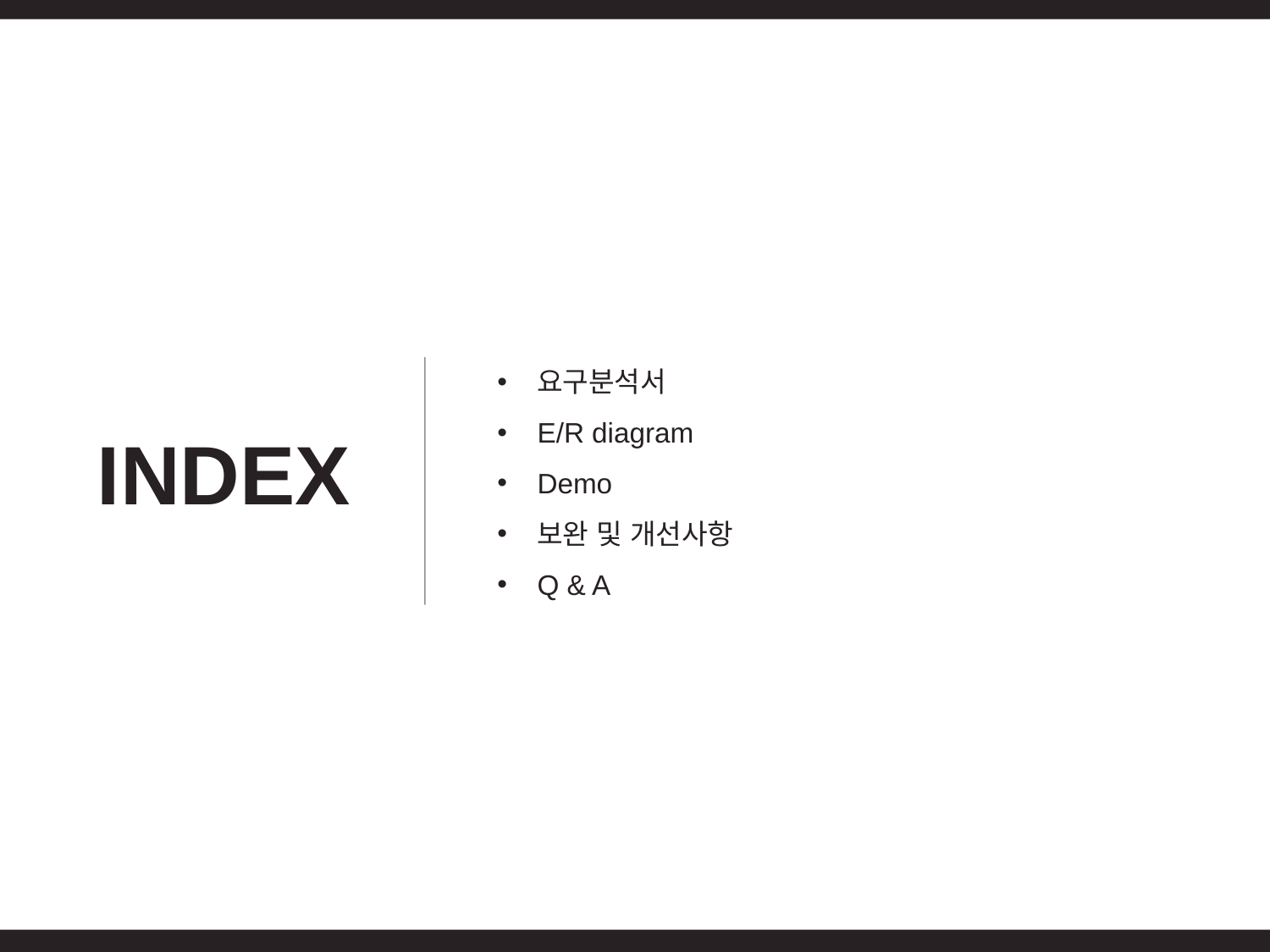

요구분석서
E/R diagram
Demo
보완 및 개선사항
Q & A
INDEX